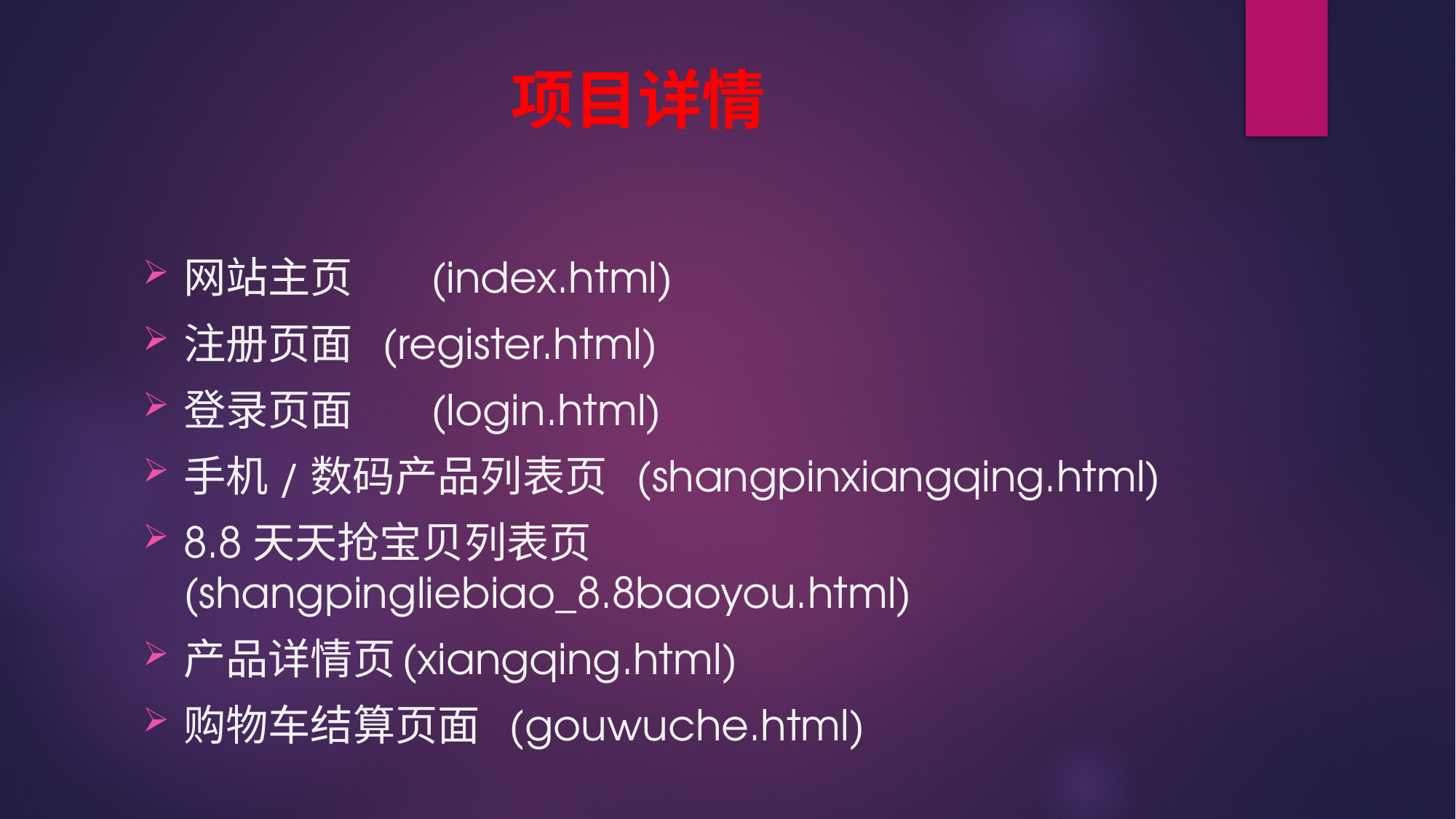

# 项目详情
网站主页	  (index.html)
注册页面  (register.html)
登录页面	  (login.html)
手机/数码产品列表页  (shangpinxiangqing.html)
8.8天天抢宝贝列表页  (shangpingliebiao_8.8baoyou.html)
产品详情页	(xiangqing.html)
购物车结算页面  (gouwuche.html)